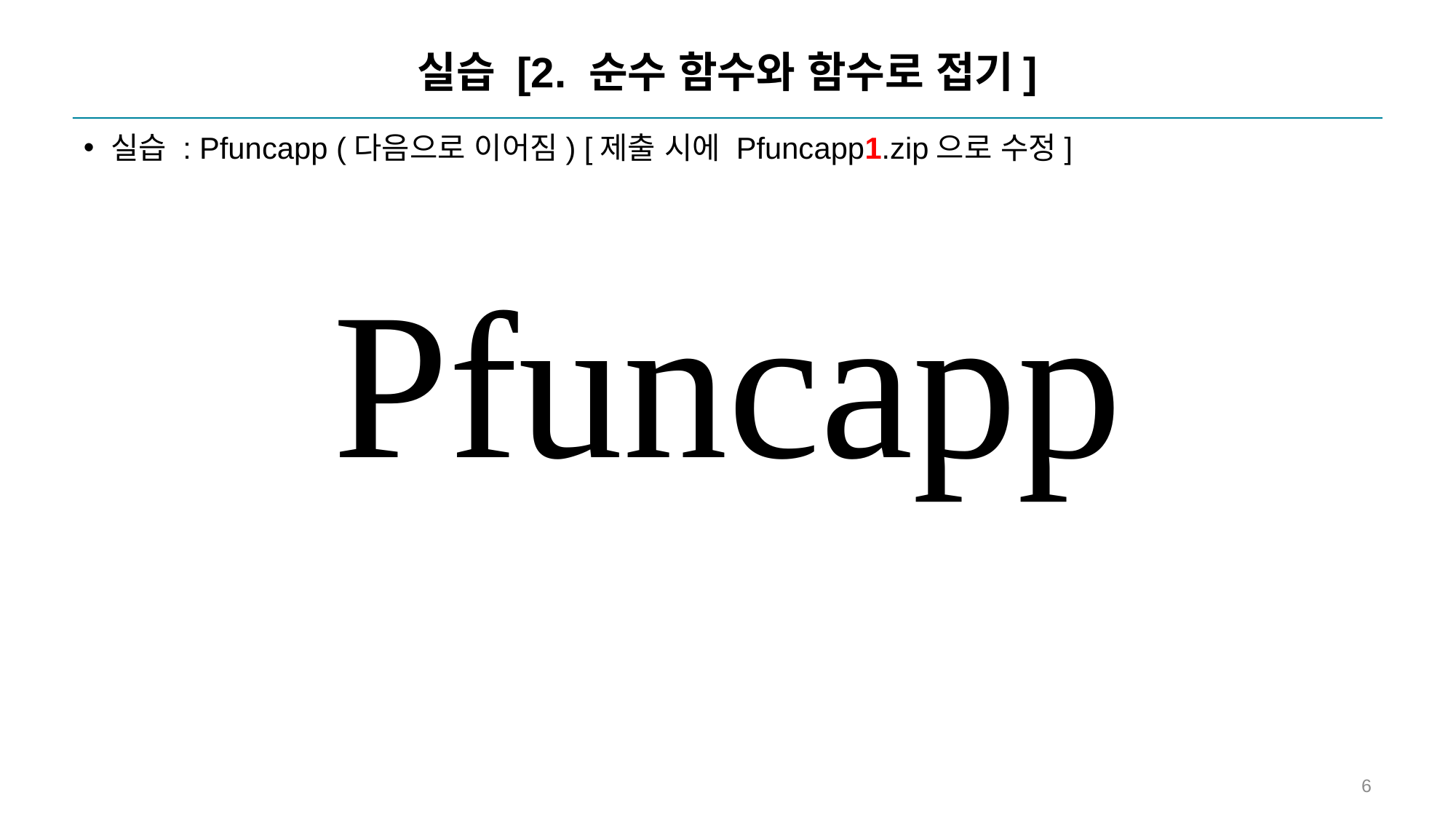

# 실습 [2. 순수 함수와 함수로 접기]
실습 : Pfuncapp (다음으로 이어짐) [제출 시에 Pfuncapp1.zip으로 수정]

Pfuncapp
6